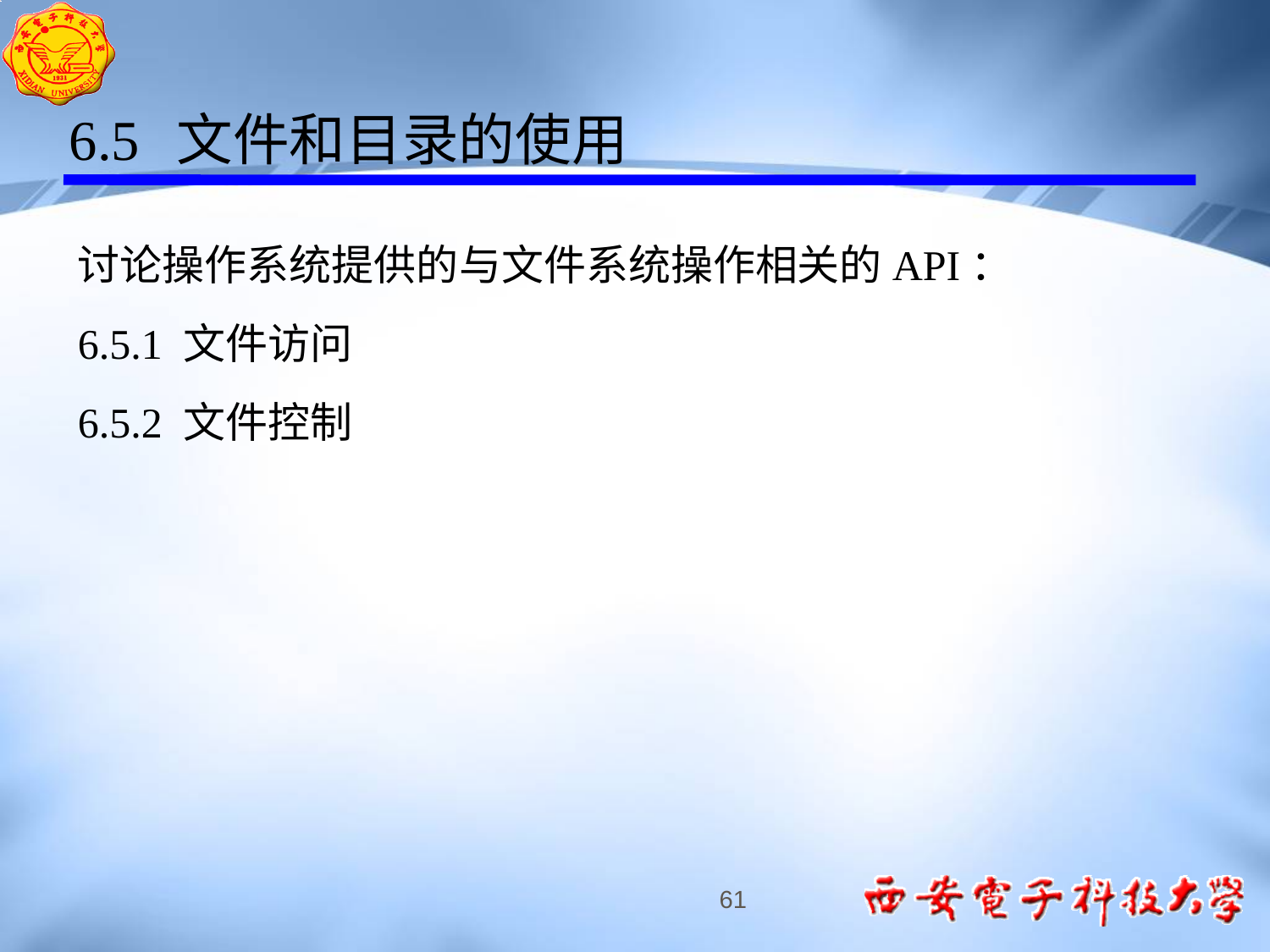

6.5 文件和目录的使用
讨论操作系统提供的与文件系统操作相关的API：
6.5.1 文件访问
6.5.2 文件控制
61